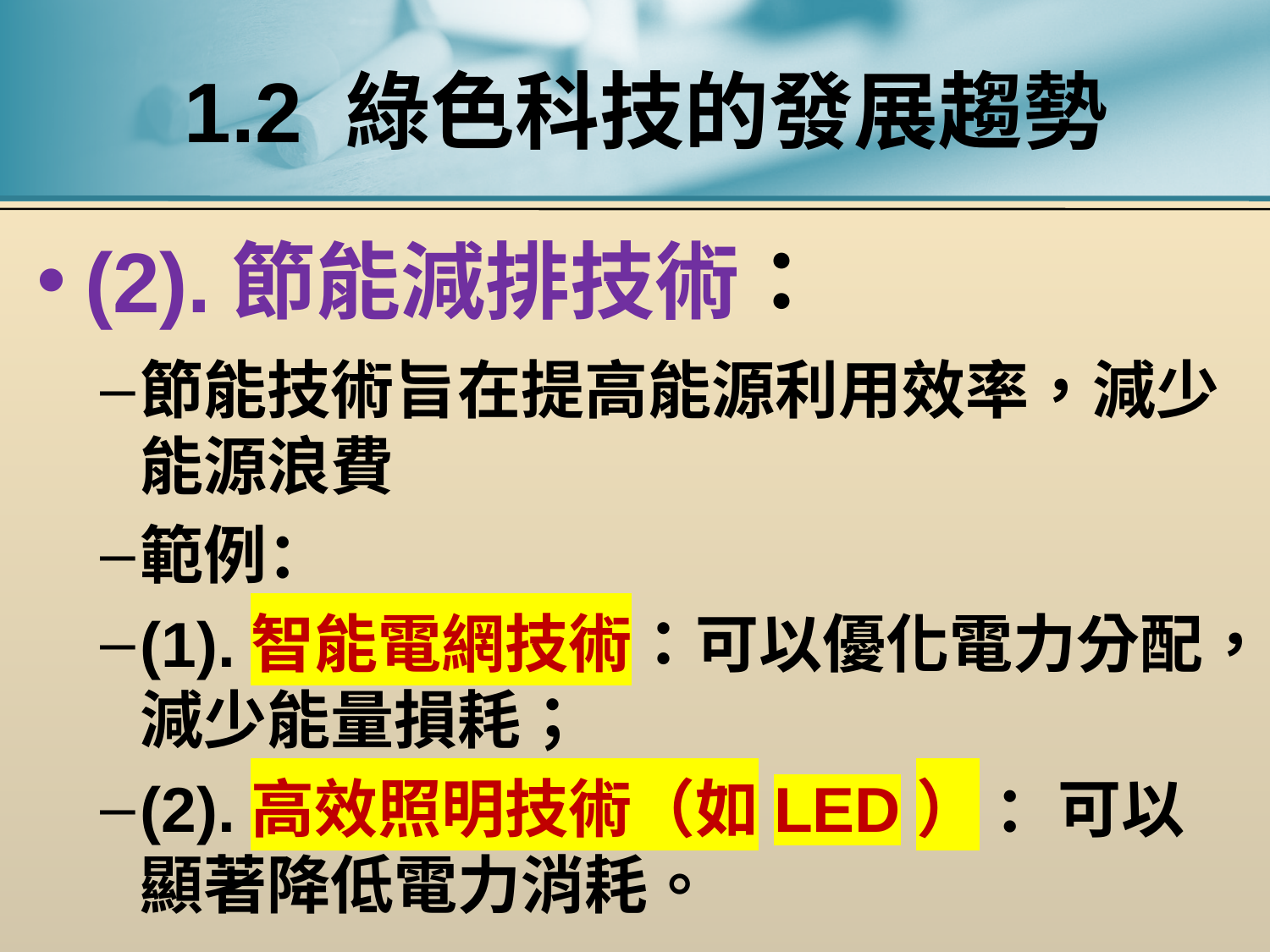

# 1.2 綠色科技的發展趨勢
(2).節能減排技術：
節能技術旨在提高能源利用效率，減少能源浪費
範例：
(1).智能電網技術：可以優化電力分配，減少能量損耗；
(2).高效照明技術（如LED） ：可以顯著降低電力消耗。